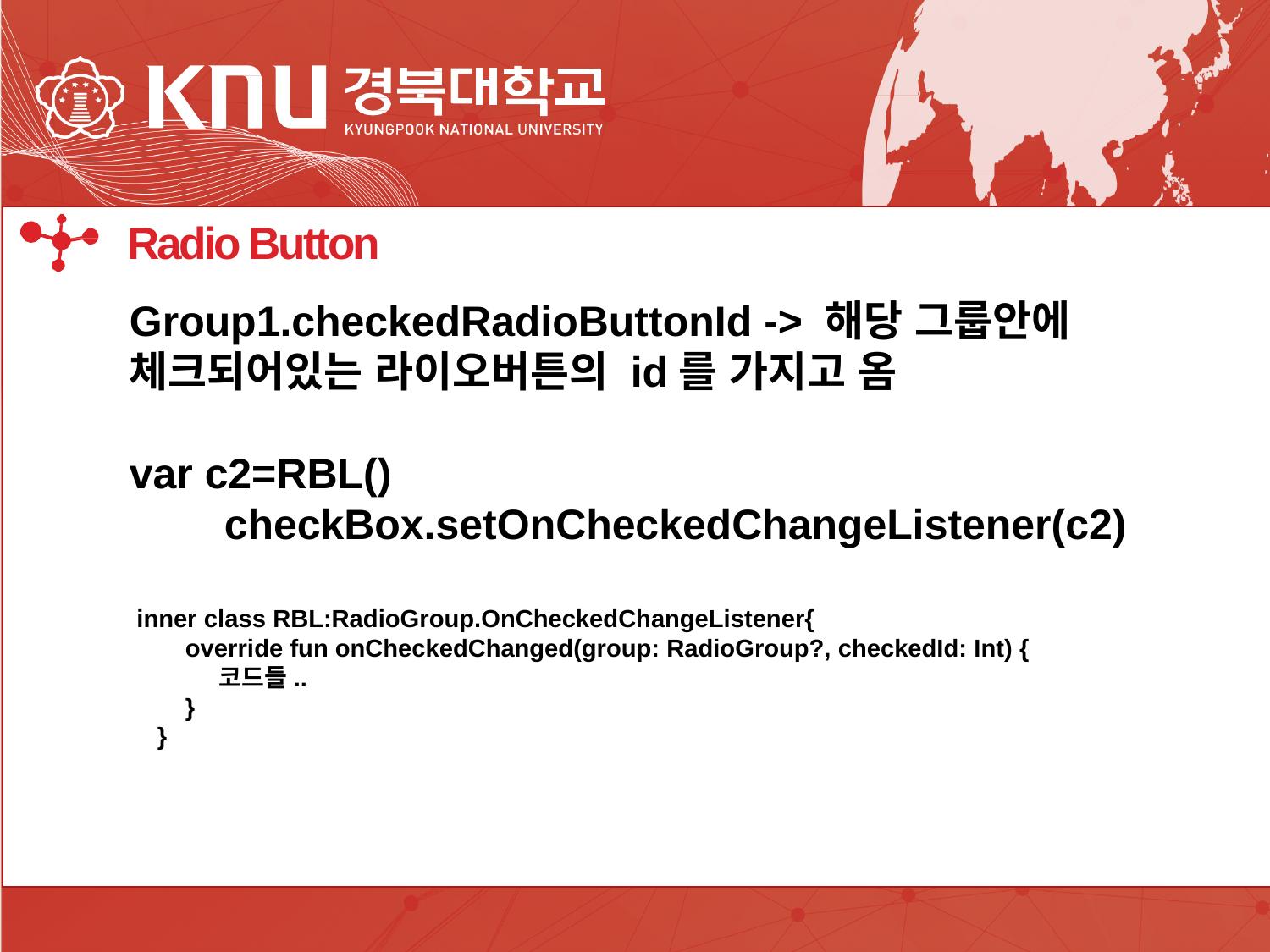

IDE

Radio Button

Group1.checkedRadioButtonId -> 해당 그룹안에 체크되어있는 라이오버튼의 id를 가지고 옴

var c2=RBL()
        checkBox.setOnCheckedChangeListener(c2)

 inner class RBL:RadioGroup.OnCheckedChangeListener{
        override fun onCheckedChanged(group: RadioGroup?, checkedId: Int) {
            코드들..
        }
    }